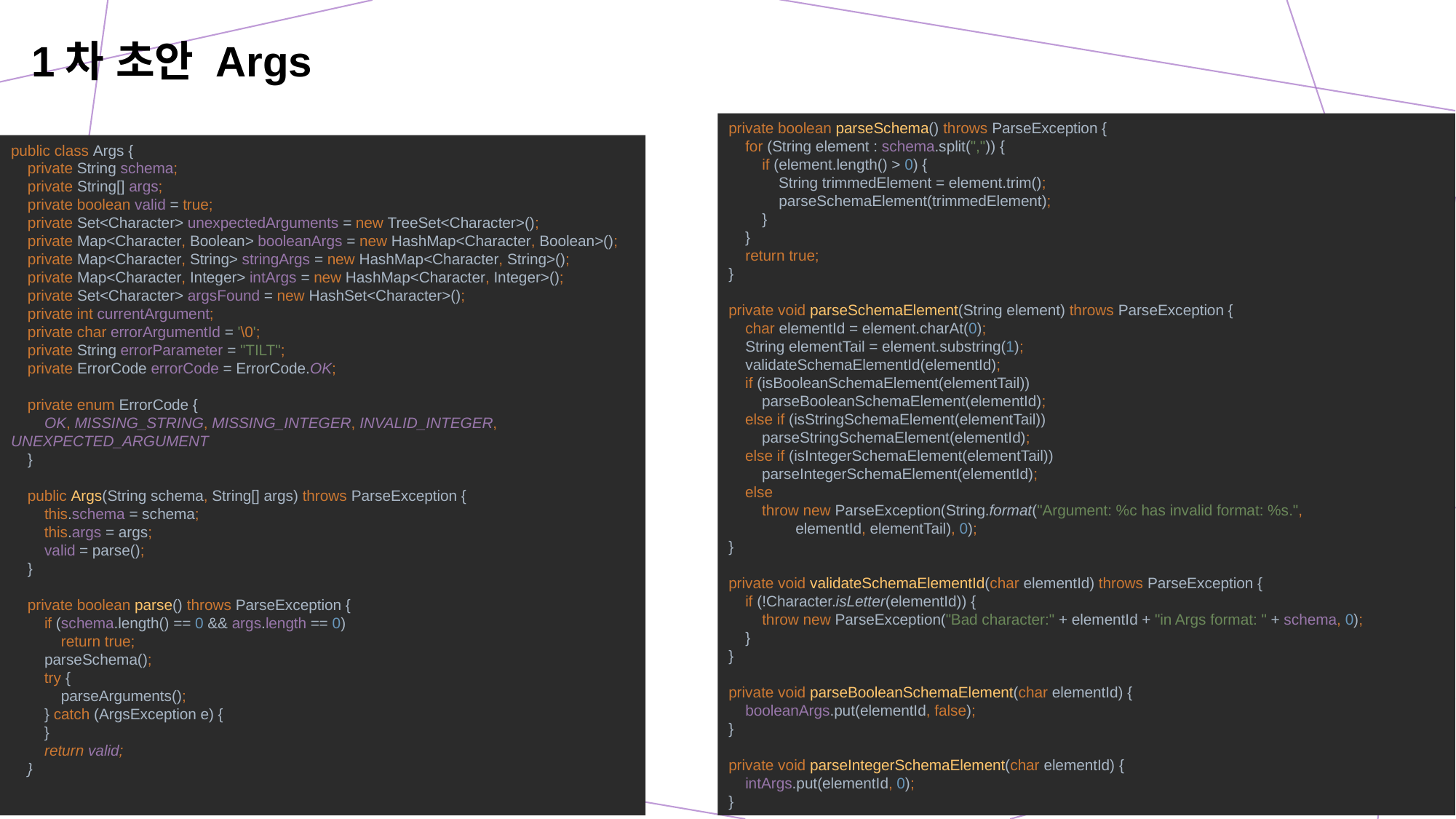

1차 초안 Args
private boolean parseSchema() throws ParseException {
    for (String element : schema.split(",")) {
        if (element.length() > 0) {
            String trimmedElement = element.trim();
            parseSchemaElement(trimmedElement);
        }
    }
    return true;
}
private void parseSchemaElement(String element) throws ParseException {
    char elementId = element.charAt(0);
    String elementTail = element.substring(1);
    validateSchemaElementId(elementId);
    if (isBooleanSchemaElement(elementTail))
        parseBooleanSchemaElement(elementId);
    else if (isStringSchemaElement(elementTail))
        parseStringSchemaElement(elementId);
    else if (isIntegerSchemaElement(elementTail))
        parseIntegerSchemaElement(elementId);
    else
        throw new ParseException(String.format("Argument: %c has invalid format: %s.",
                elementId, elementTail), 0);
}
private void validateSchemaElementId(char elementId) throws ParseException {
    if (!Character.isLetter(elementId)) {
        throw new ParseException("Bad character:" + elementId + "in Args format: " + schema, 0);
    }
}
private void parseBooleanSchemaElement(char elementId) {
    booleanArgs.put(elementId, false);
}
private void parseIntegerSchemaElement(char elementId) {
    intArgs.put(elementId, 0);
}
public class Args {
    private String schema;
    private String[] args;
    private boolean valid = true;
    private Set<Character> unexpectedArguments = new TreeSet<Character>();
    private Map<Character, Boolean> booleanArgs = new HashMap<Character, Boolean>();
    private Map<Character, String> stringArgs = new HashMap<Character, String>();
    private Map<Character, Integer> intArgs = new HashMap<Character, Integer>();
    private Set<Character> argsFound = new HashSet<Character>();
    private int currentArgument;
    private char errorArgumentId = '\0';
    private String errorParameter = "TILT";
    private ErrorCode errorCode = ErrorCode.OK;
    private enum ErrorCode {
        OK, MISSING_STRING, MISSING_INTEGER, INVALID_INTEGER, UNEXPECTED_ARGUMENT
    }
    public Args(String schema, String[] args) throws ParseException {
        this.schema = schema;
        this.args = args;
        valid = parse();
    }
    private boolean parse() throws ParseException {
        if (schema.length() == 0 && args.length == 0)
            return true;
        parseSchema();
        try {
            parseArguments();
        } catch (ArgsException e) {
        }
        return valid;
    }